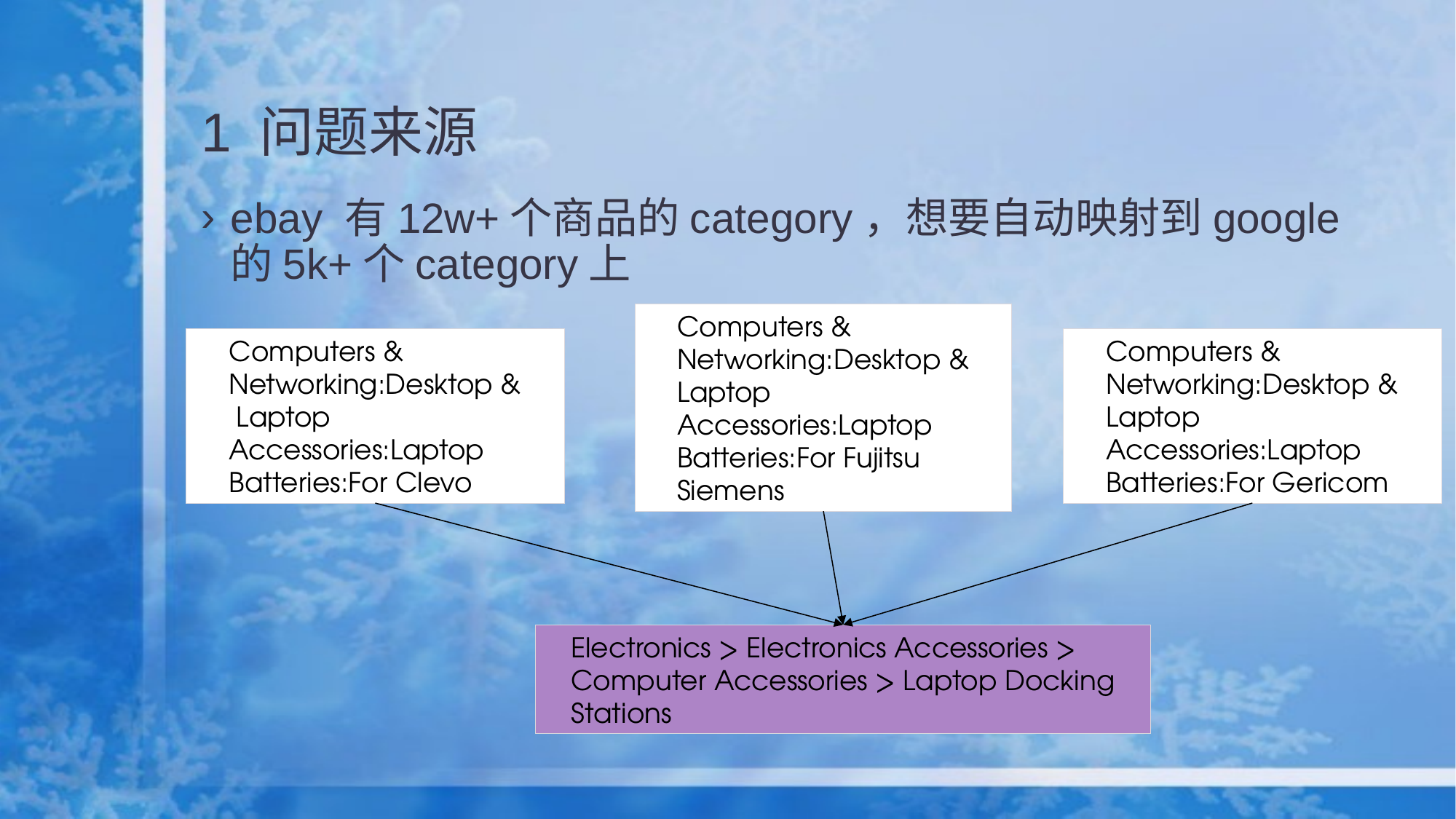

# 1 问题来源
ebay 有12w+个商品的category，想要自动映射到google的5k+个category上
Computers & Networking:Desktop & Laptop Accessories:Laptop Batteries:For Fujitsu Siemens
Computers & Networking:Desktop &
 Laptop Accessories:Laptop Batteries:For Clevo
Computers & Networking:Desktop & Laptop Accessories:Laptop Batteries:For Gericom
Electronics > Electronics Accessories > Computer Accessories > Laptop Docking Stations